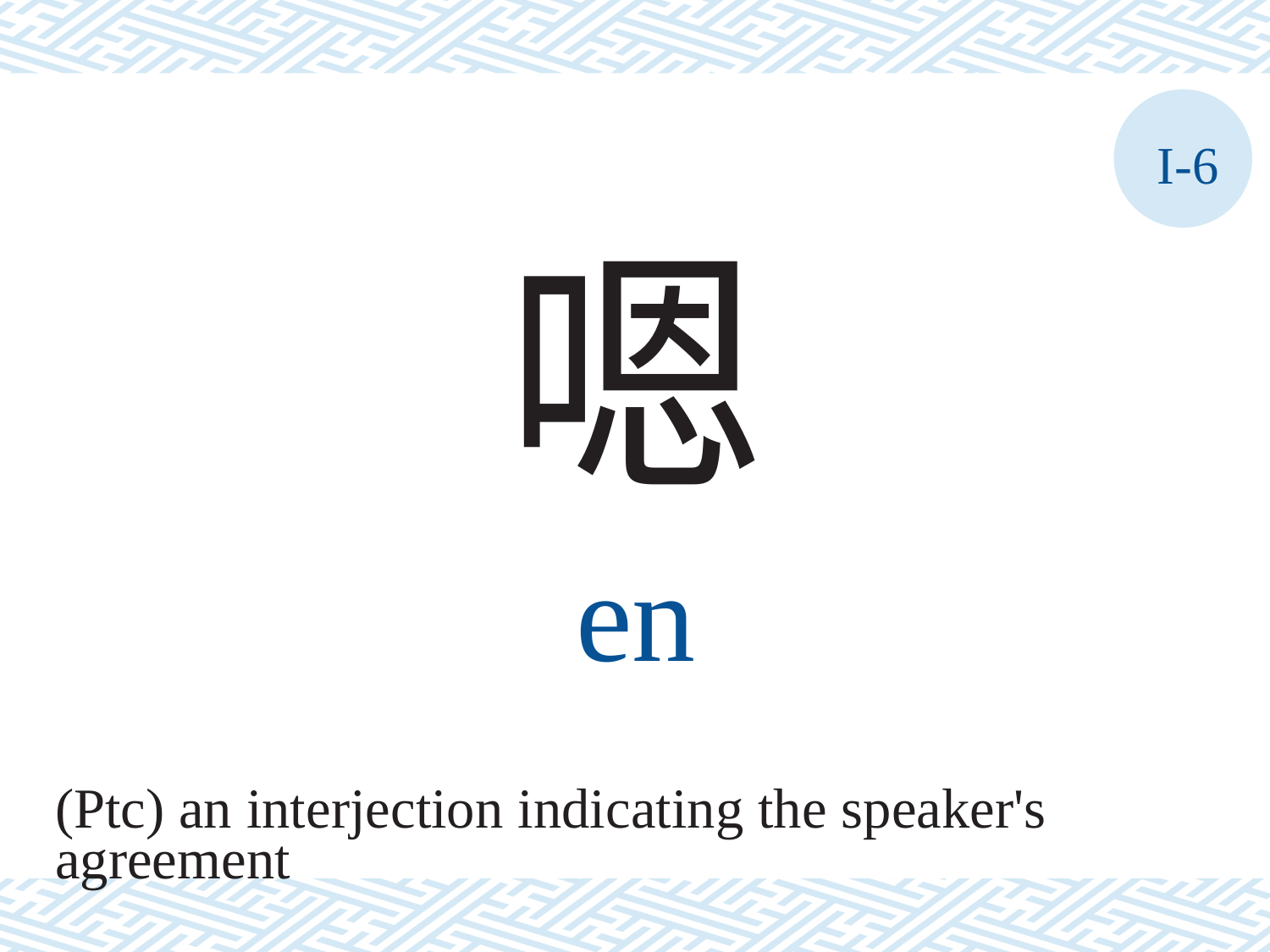

I-6
嗯
en
(Ptc) an interjection indicating the speaker's
agreement